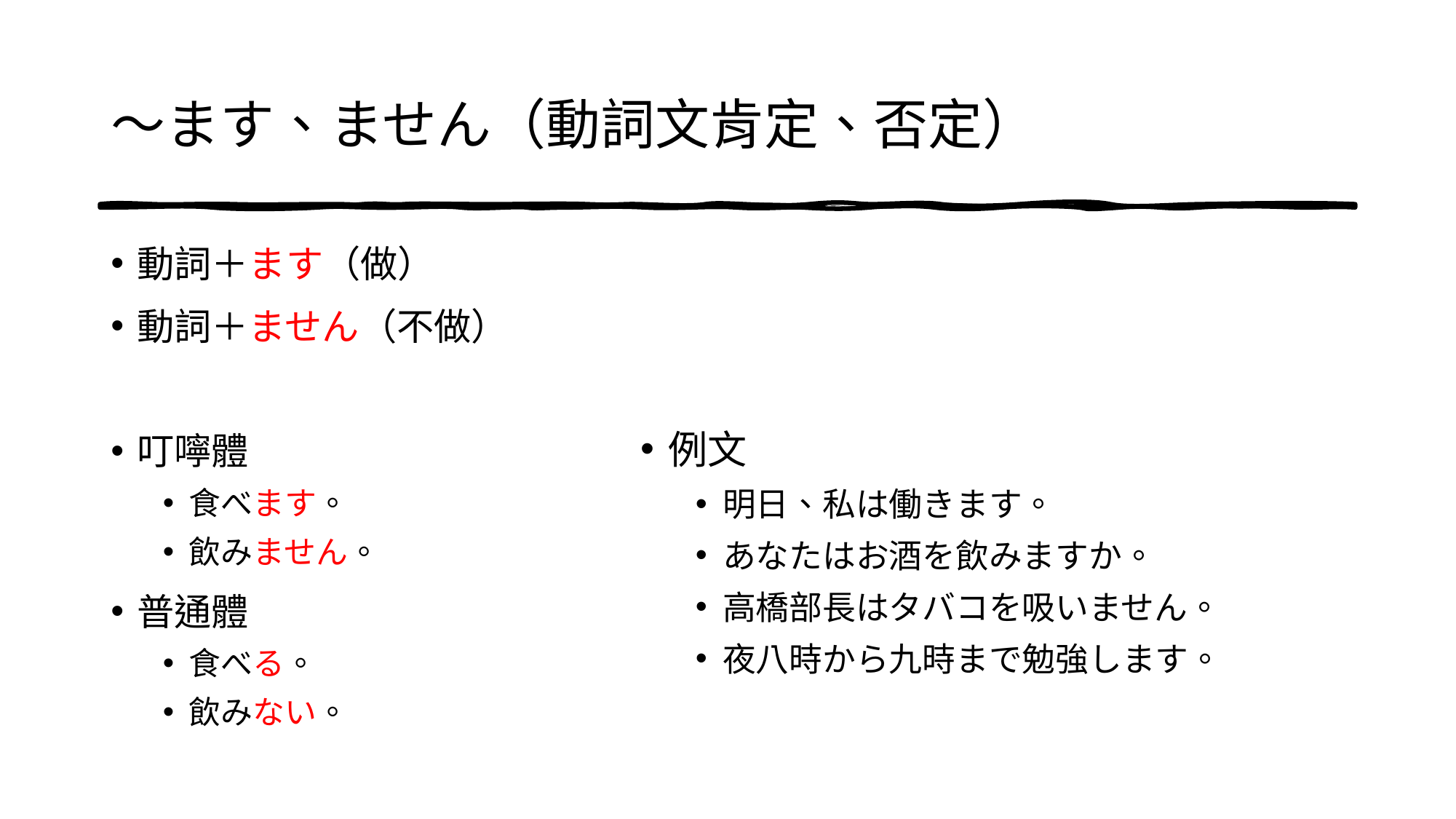

# 〜ます、ません（動詞文肯定、否定）
動詞＋ます（做）
動詞＋ません（不做）

叮嚀體
食べます。
飲みません。
普通體
食べる。
飲みない。
例文
明日、私は働きます。
あなたはお酒を飲みますか。
高橋部長はタバコを吸いません。
夜八時から九時まで勉強します。